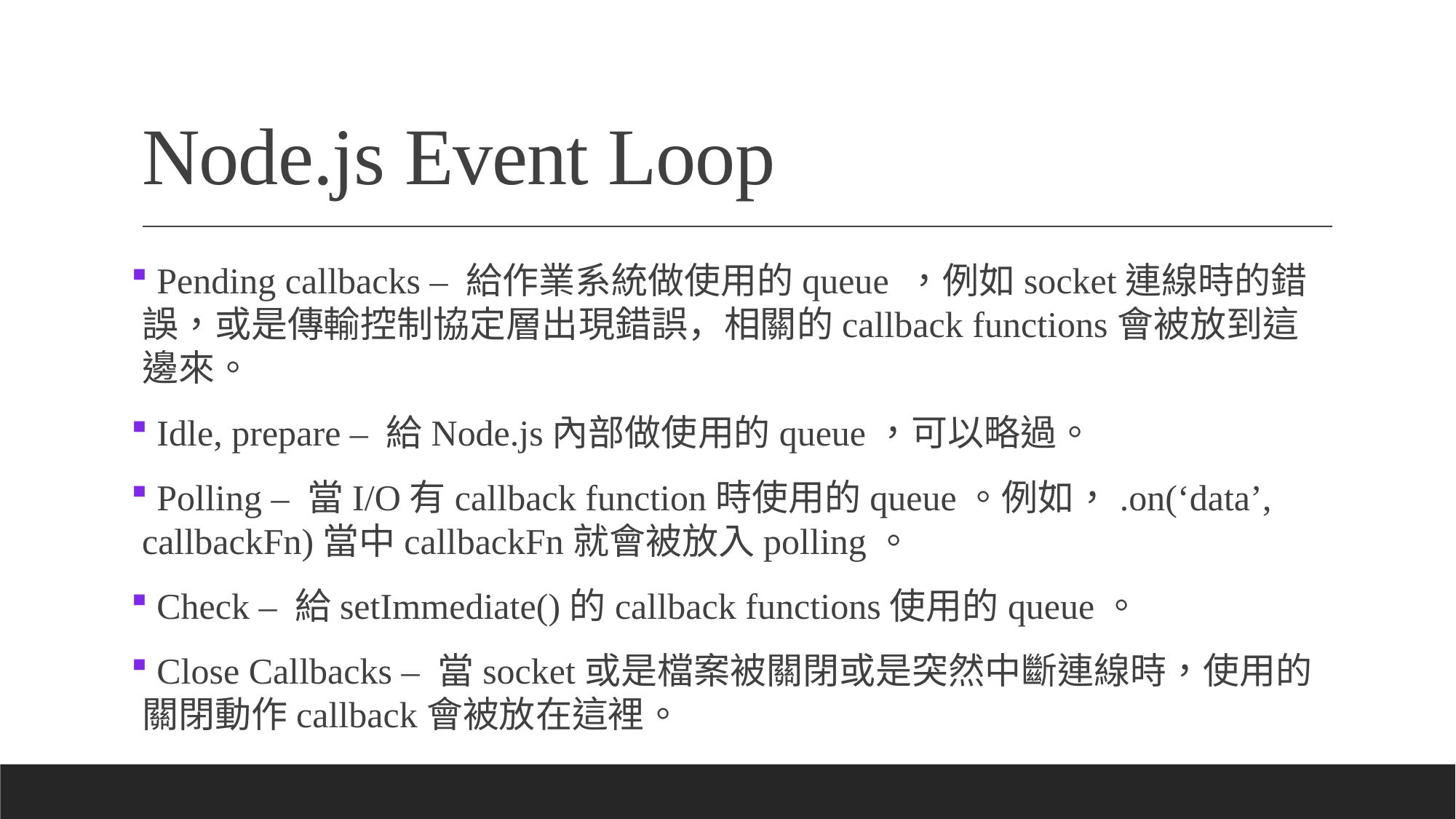

# Node.js Event Loop
 Pending callbacks – 給作業系統做使用的queue	，例如socket連線時的錯誤，或是傳輸控制協定層出現錯誤，相關的callback functions會被放到這邊來。
 Idle, prepare – 給Node.js內部做使用的queue，可以略過。
 Polling – 當I/O有callback function時使用的queue。例如，.on(‘data’, callbackFn)當中callbackFn就會被放入polling。
 Check – 給setImmediate()的callback functions使用的queue。
 Close Callbacks – 當socket或是檔案被關閉或是突然中斷連線時，使用的關閉動作callback會被放在這裡。